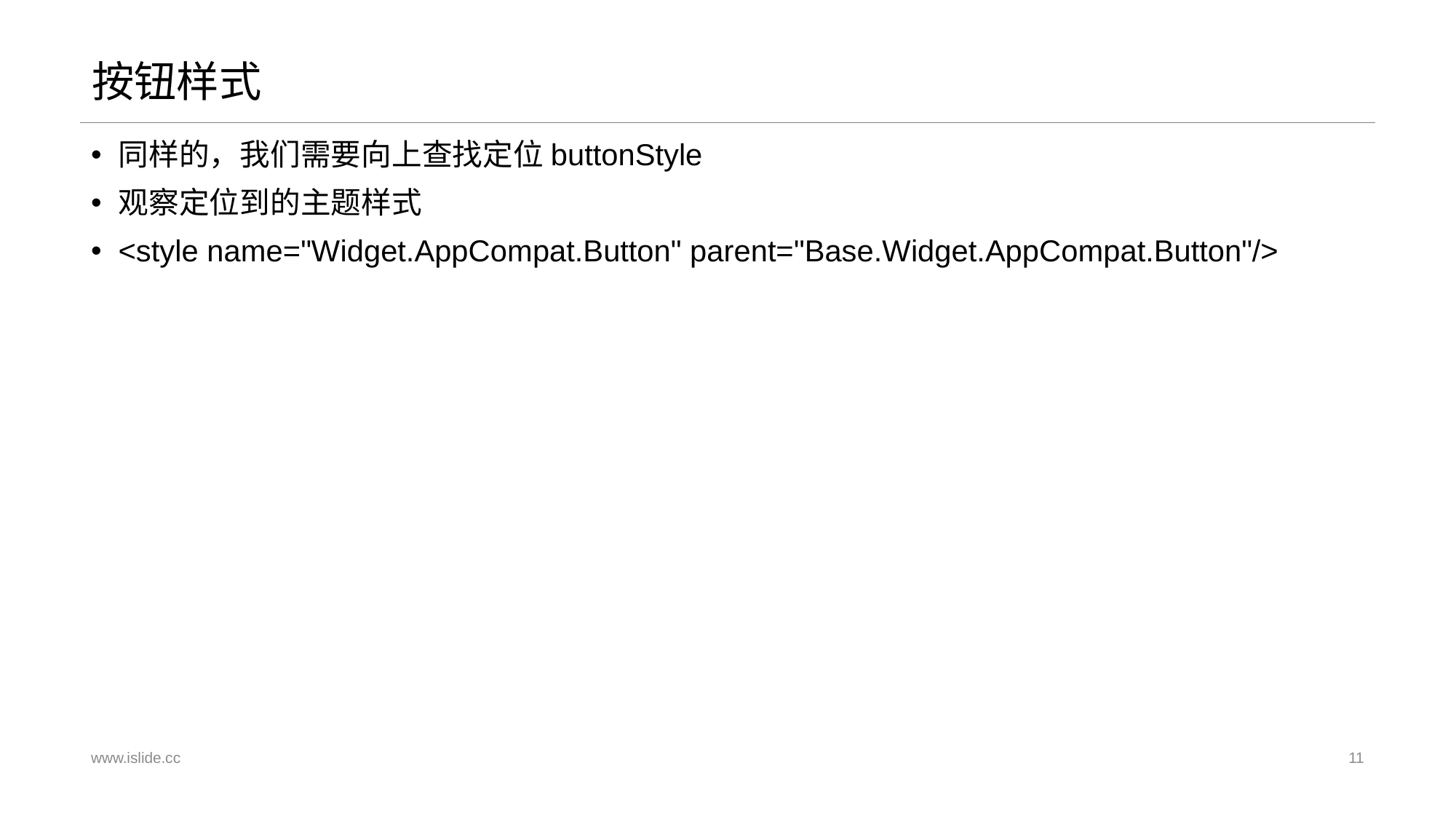

按钮样式
同样的，我们需要向上查找定位buttonStyle
观察定位到的主题样式
<style name="Widget.AppCompat.Button" parent="Base.Widget.AppCompat.Button"/>

www.islide.cc
11